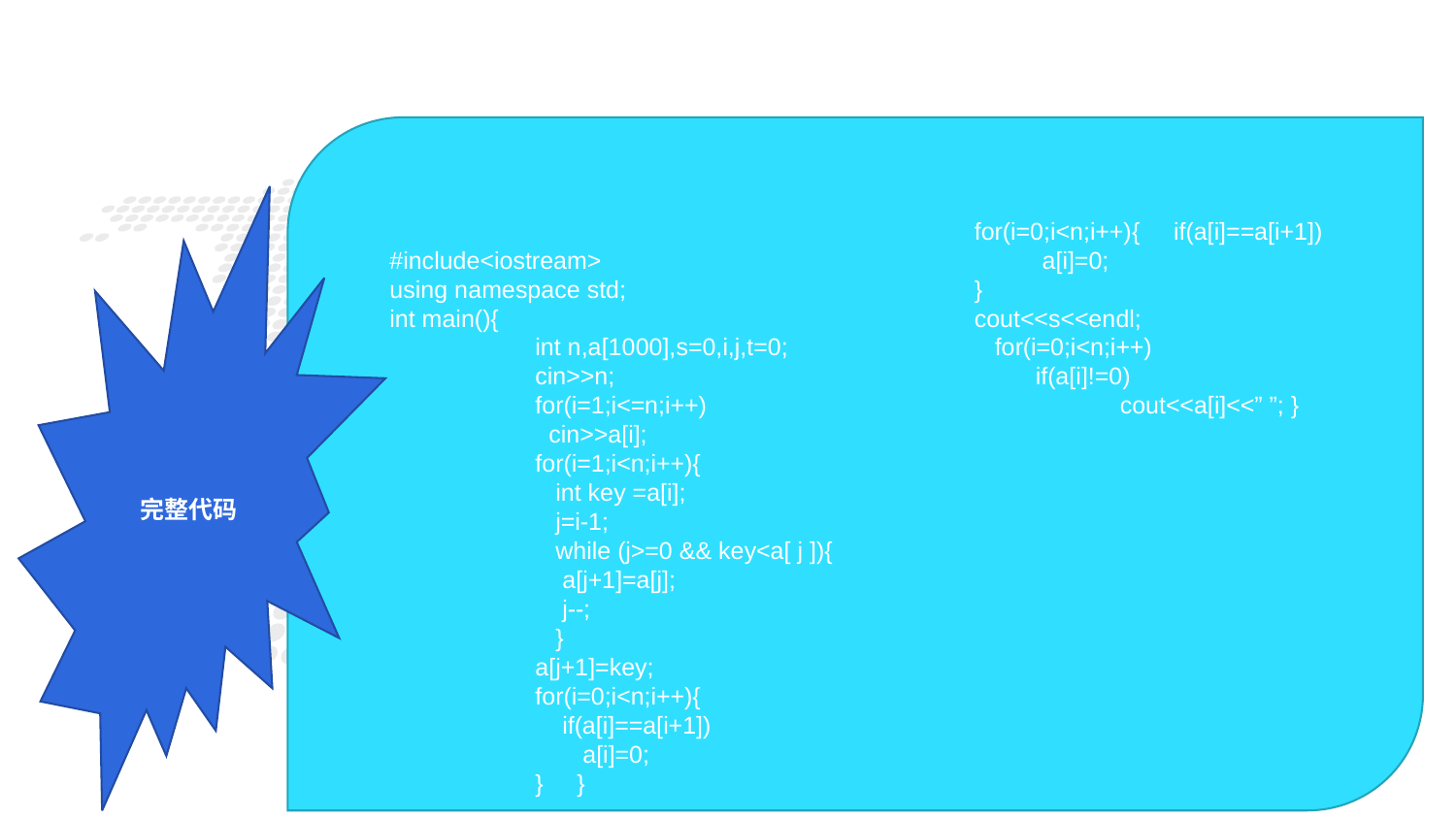

完整代码
for(i=0;i<n;i++){     if(a[i]==a[i+1])
          a[i]=0;
}
cout<<s<<endl;
   for(i=0;i<n;i++)
         if(a[i]!=0)
	cout<<a[i]<<” ”; }

#include<iostream>
using namespace std;
int main(){
	int n,a[1000],s=0,i,j,t=0;
	cin>>n;
	for(i=1;i<=n;i++)
	  cin>>a[i];
	for(i=1;i<n;i++){
	   int key =a[i];
	   j=i-1;
	   while (j>=0 && key<a[ j ]){
	    a[j+1]=a[j];
	    j--;
	   }
	a[j+1]=key;
	for(i=0;i<n;i++){
	    if(a[i]==a[i+1])
	       a[i]=0;
	}     }
1
PART  ONE